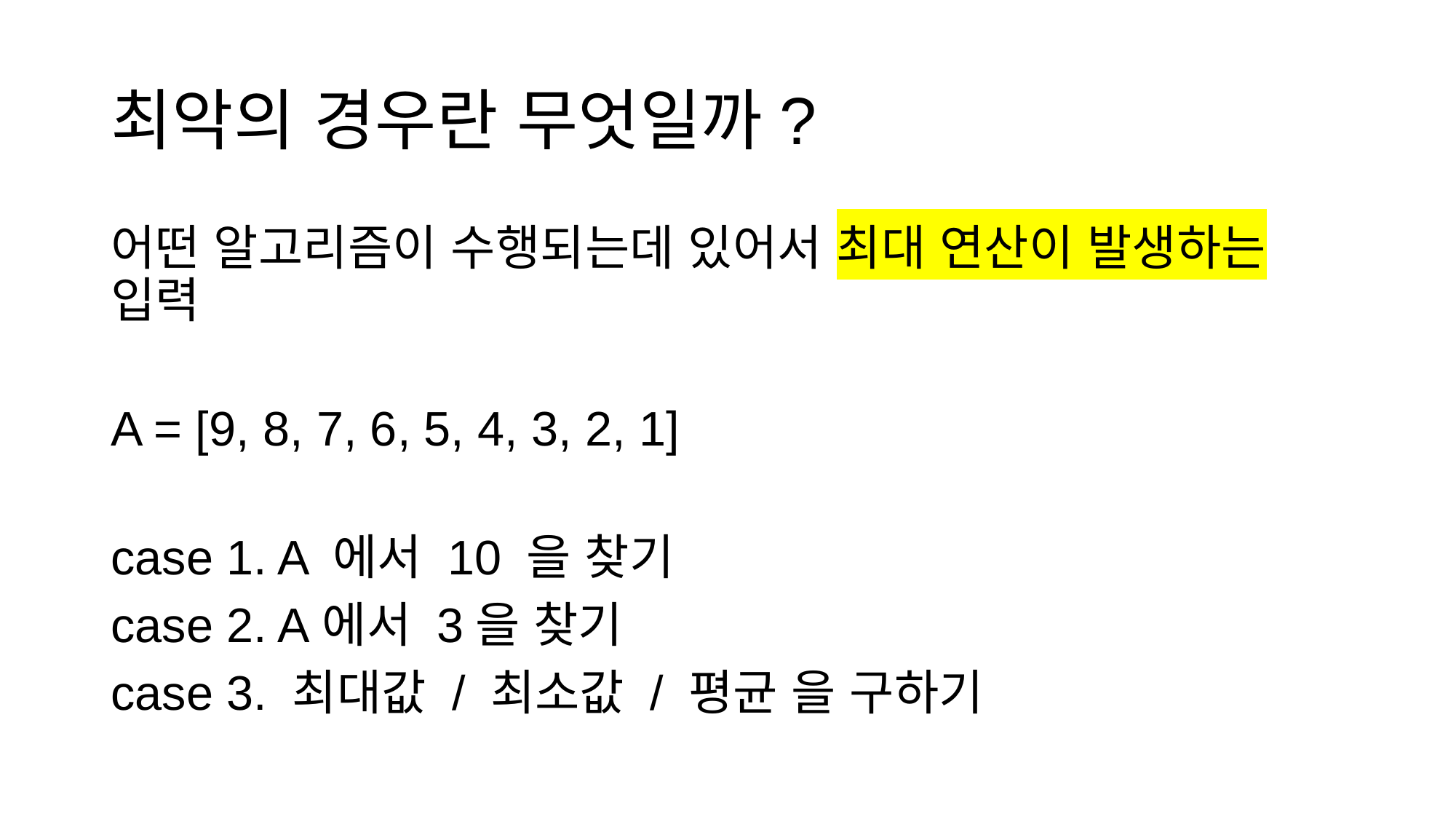

# 최악의 경우란 무엇일까?
어떤 알고리즘이 수행되는데 있어서 최대 연산이 발생하는 입력

A = [9, 8, 7, 6, 5, 4, 3, 2, 1]

case 1. A 에서 10 을 찾기
case 2. A에서 3을 찾기
case 3. 최대값 / 최소값 / 평균 을 구하기